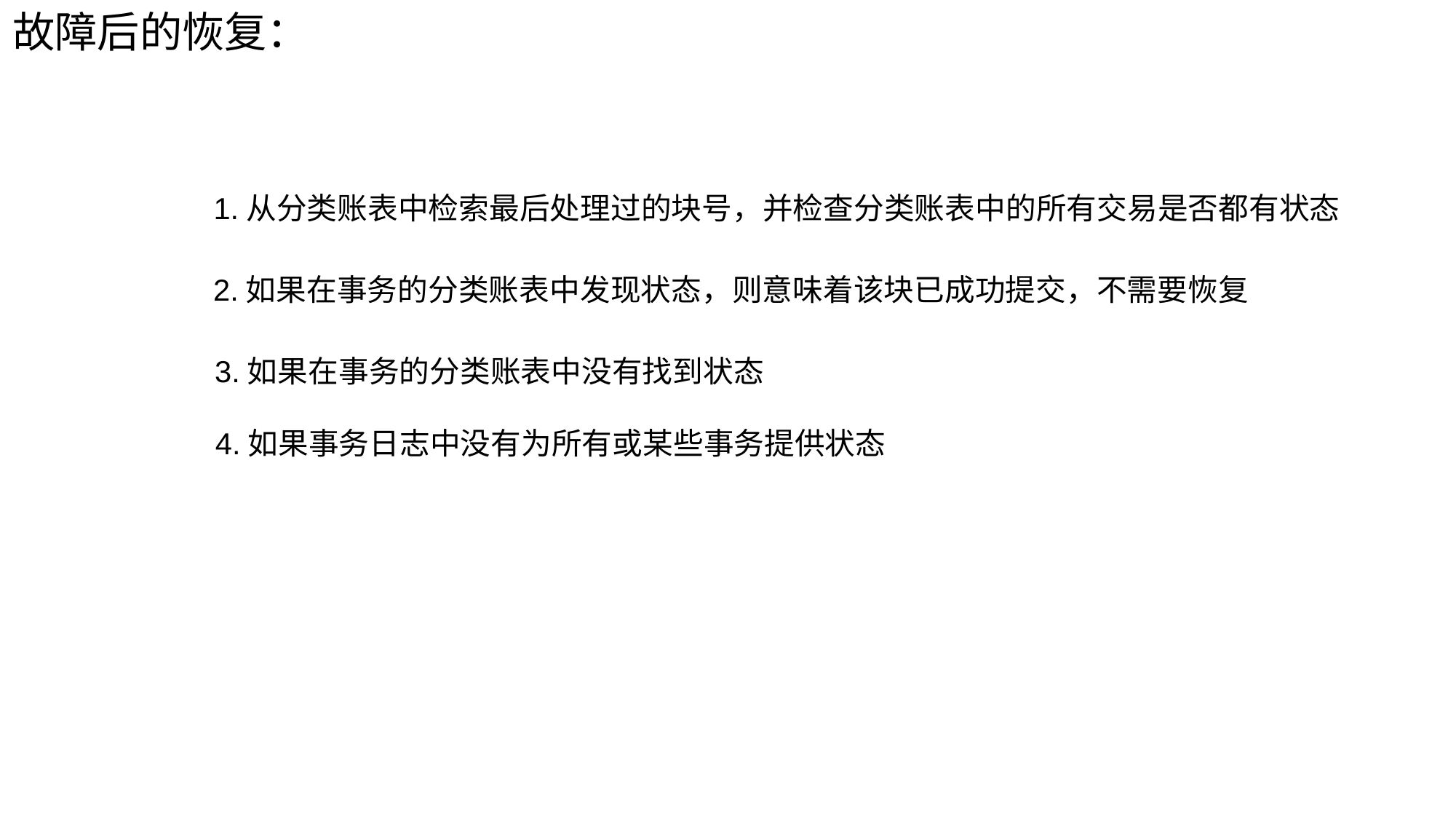

故障后的恢复：
1.从分类账表中检索最后处理过的块号，并检查分类账表中的所有交易是否都有状态
2.如果在事务的分类账表中发现状态，则意味着该块已成功提交，不需要恢复
3.如果在事务的分类账表中没有找到状态
4.如果事务日志中没有为所有或某些事务提供状态